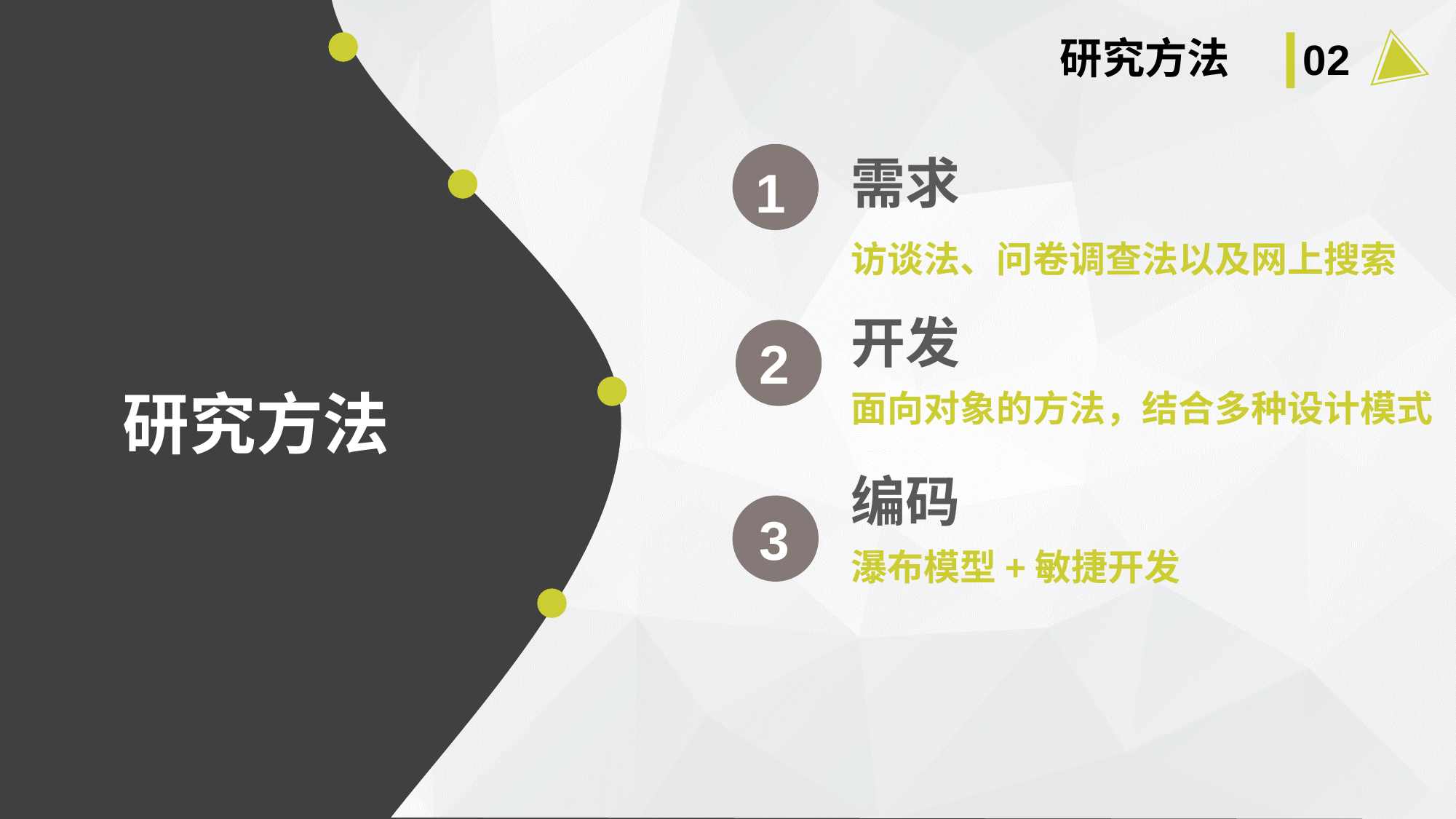

研究方法
02

需求

1

访谈法、问卷调查法以及网上搜索
开发

2

研究方法
面向对象的方法，结合多种设计模式
编码

3
瀑布模型+敏捷开发